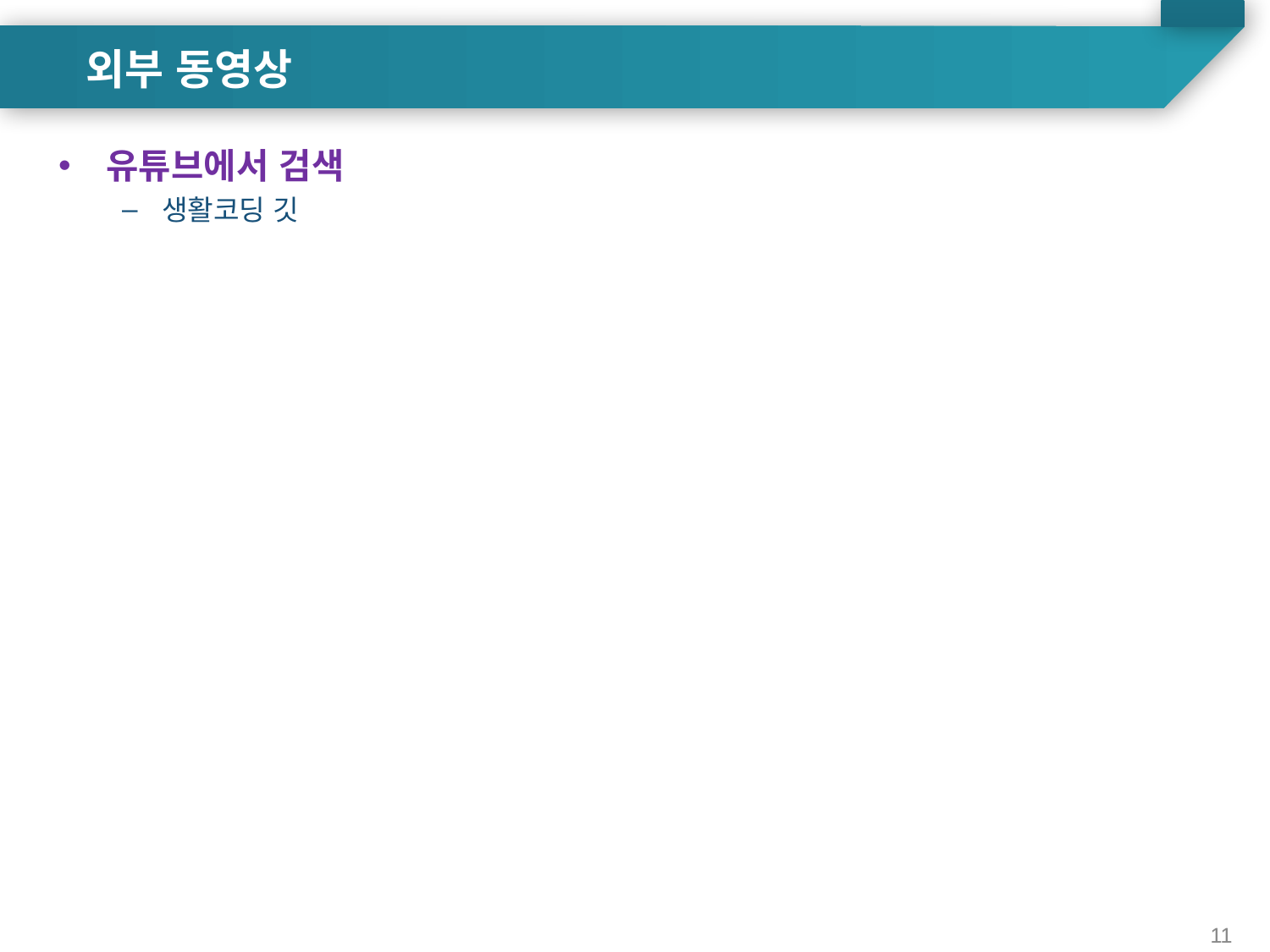

외부 동영상
유튜브에서 검색
생활코딩 깃
11